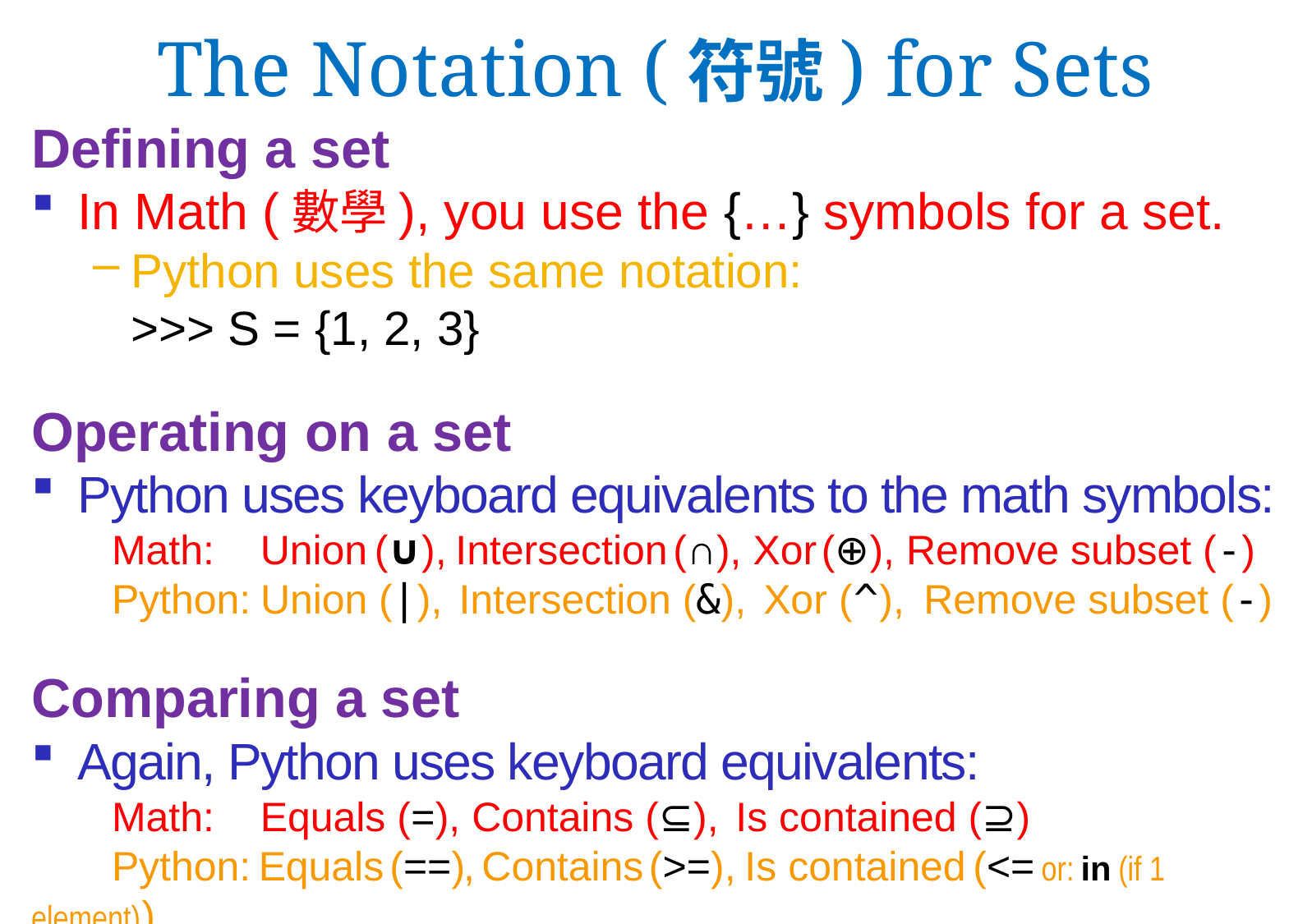

The Notation (符號) for Sets
Defining a set
In Math (數學), you use the {…} symbols for a set.
Python uses the same notation:
>>> S = {1, 2, 3}

Operating on a set
Python uses keyboard equivalents to the math symbols:
       Math:    Union (∪), Intersection (∩), Xor   (⊕), Remove subset (-)
       Python: Union (|),  Intersection (&),  Xor (^),  Remove subset (-)

Comparing a set
Again, Python uses keyboard equivalents:
       Math:    Equals (=), Contains (⊆),  Is contained (⊇)
       Python: Equals (==), Contains (>=), Is contained (<= or: in (if 1 element) )